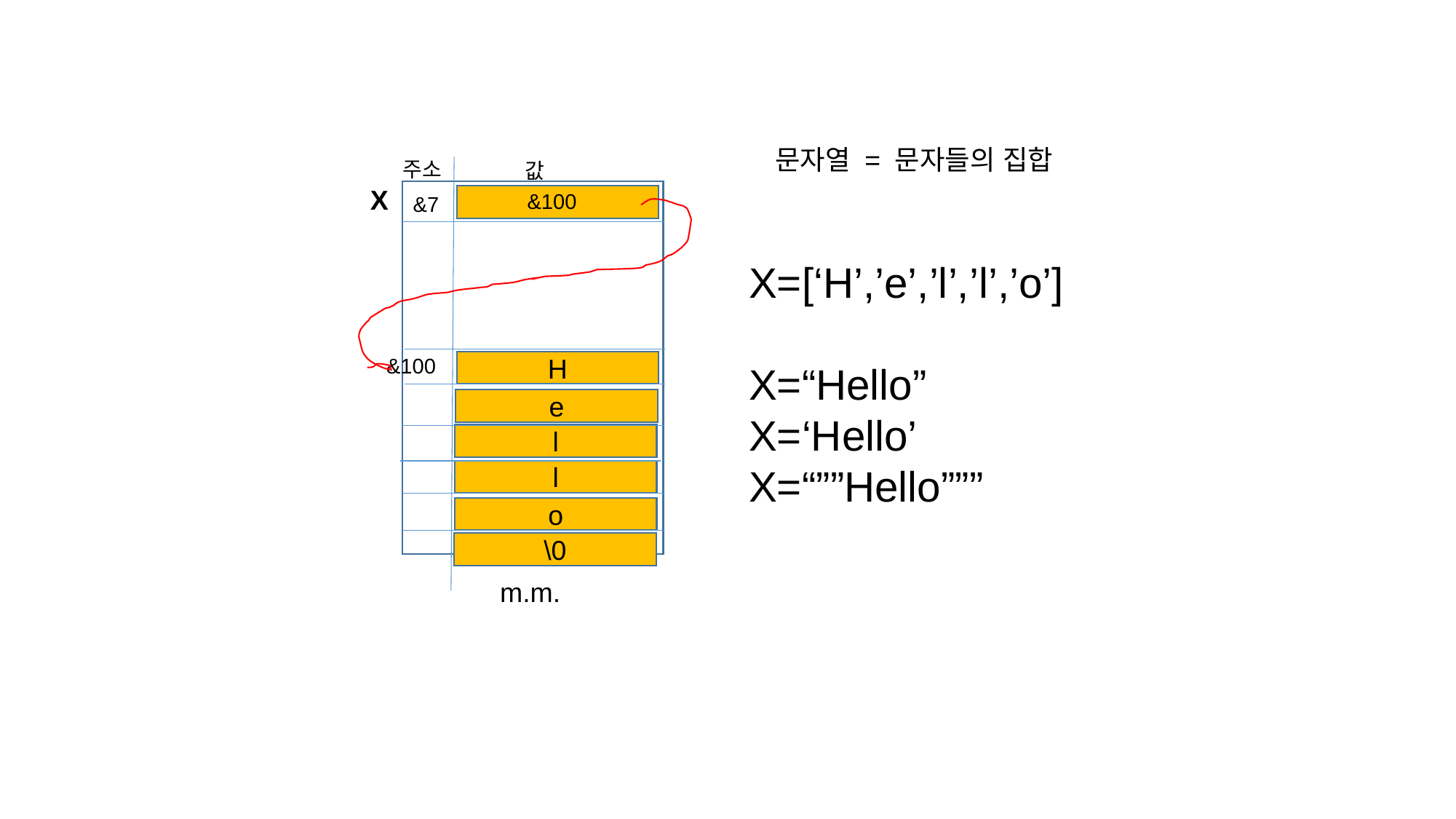

문자열 = 문자들의 집합
주소
값
X

&100

&7

X=[‘H’,’e’,’l’,’l’,’o’]

X=“Hello”
X=‘Hello’
X=“””Hello”””
&100
H
e
l
l
o
\0
m.m.